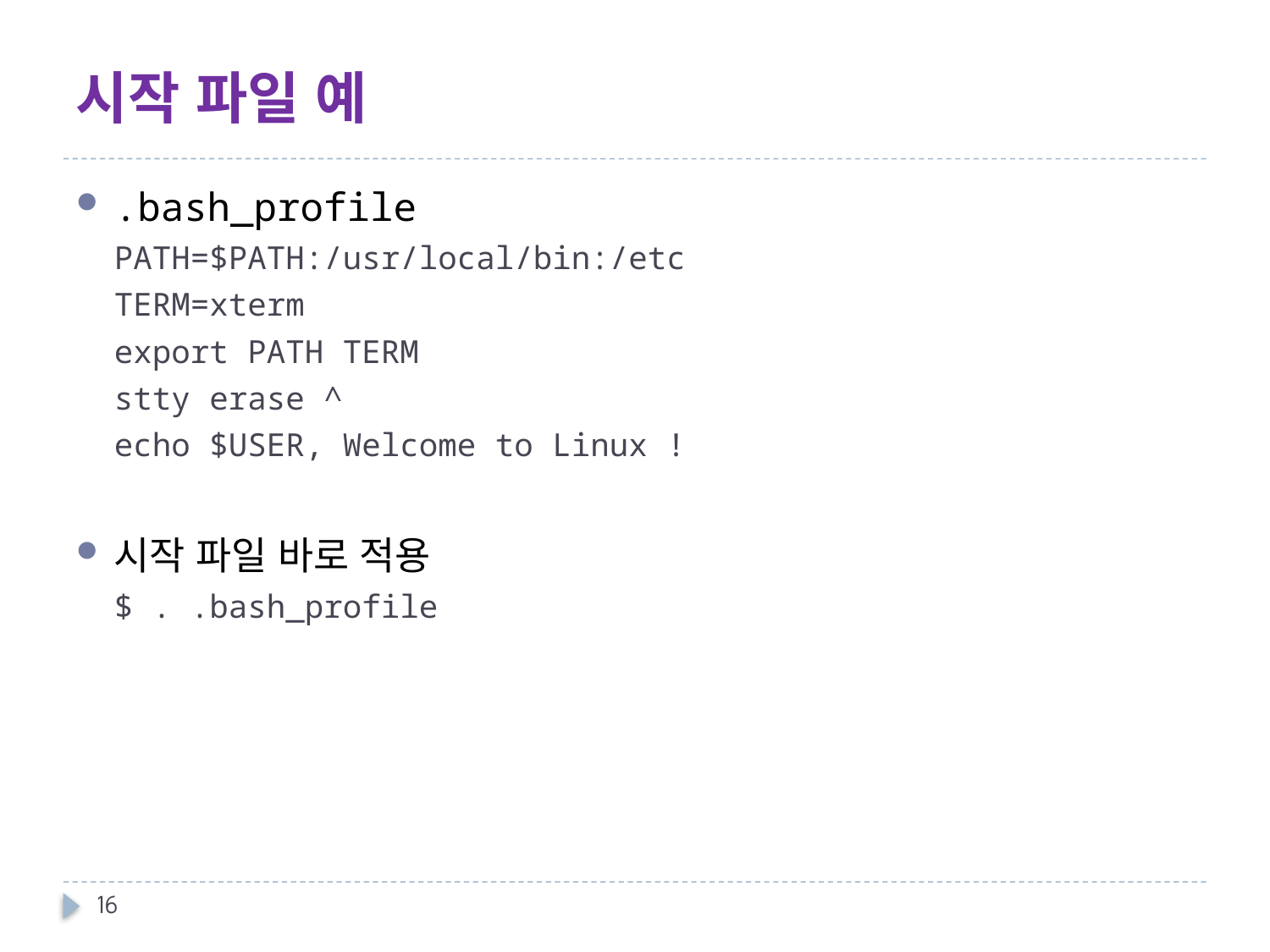

# 시작 파일 예
.bash_profile
PATH=$PATH:/usr/local/bin:/etc
TERM=xterm
export PATH TERM
stty erase ^
echo $USER, Welcome to Linux !

시작 파일 바로 적용
$ . .bash_profile

16